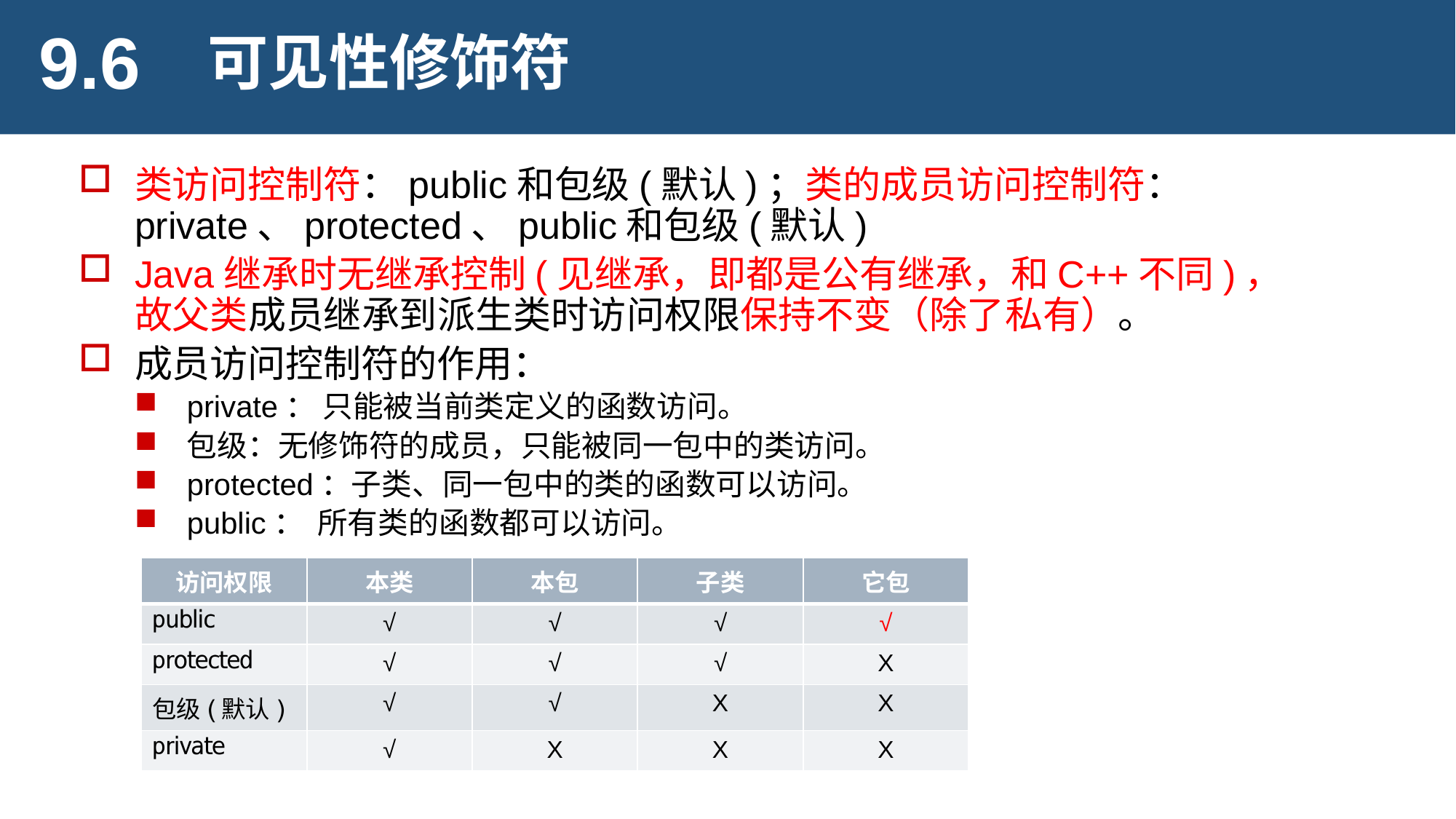

9.6
可见性修饰符
类访问控制符：public和包级(默认)；类的成员访问控制符：private、protected、public和包级(默认)
Java继承时无继承控制(见继承，即都是公有继承，和C++不同)，故父类成员继承到派生类时访问权限保持不变（除了私有）。
成员访问控制符的作用：
private： 只能被当前类定义的函数访问。
包级：无修饰符的成员，只能被同一包中的类访问。
protected：子类、同一包中的类的函数可以访问。
public：  所有类的函数都可以访问。
| 访问权限 | 本类 | 本包 | 子类 | 它包 |
| --- | --- | --- | --- | --- |
| public | √ | √ | √ | √ |
| protected | √ | √ | √ | X |
| 包级(默认) | √ | √ | X | X |
| private | √ | X | X | X |